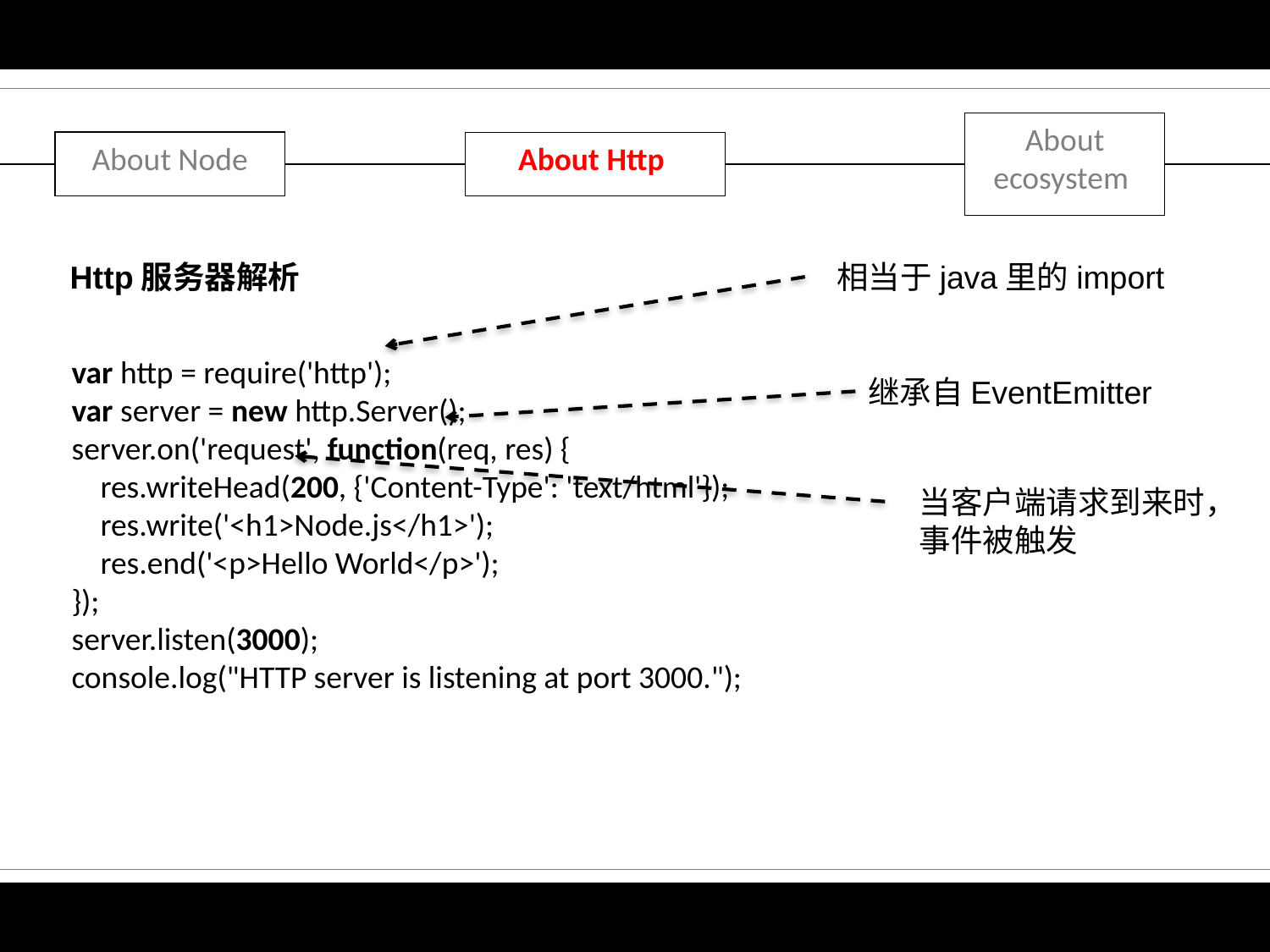

About Node
About Http
About ecosystem
Http服务器解析
相当于java里的import
var http = require('http');
var server = new http.Server();
server.on('request', function(req, res) {
    res.writeHead(200, {'Content-Type': 'text/html'});
    res.write('<h1>Node.js</h1>');
    res.end('<p>Hello World</p>');
});
server.listen(3000);
console.log("HTTP server is listening at port 3000.");
继承自EventEmitter
当客户端请求到来时，
事件被触发